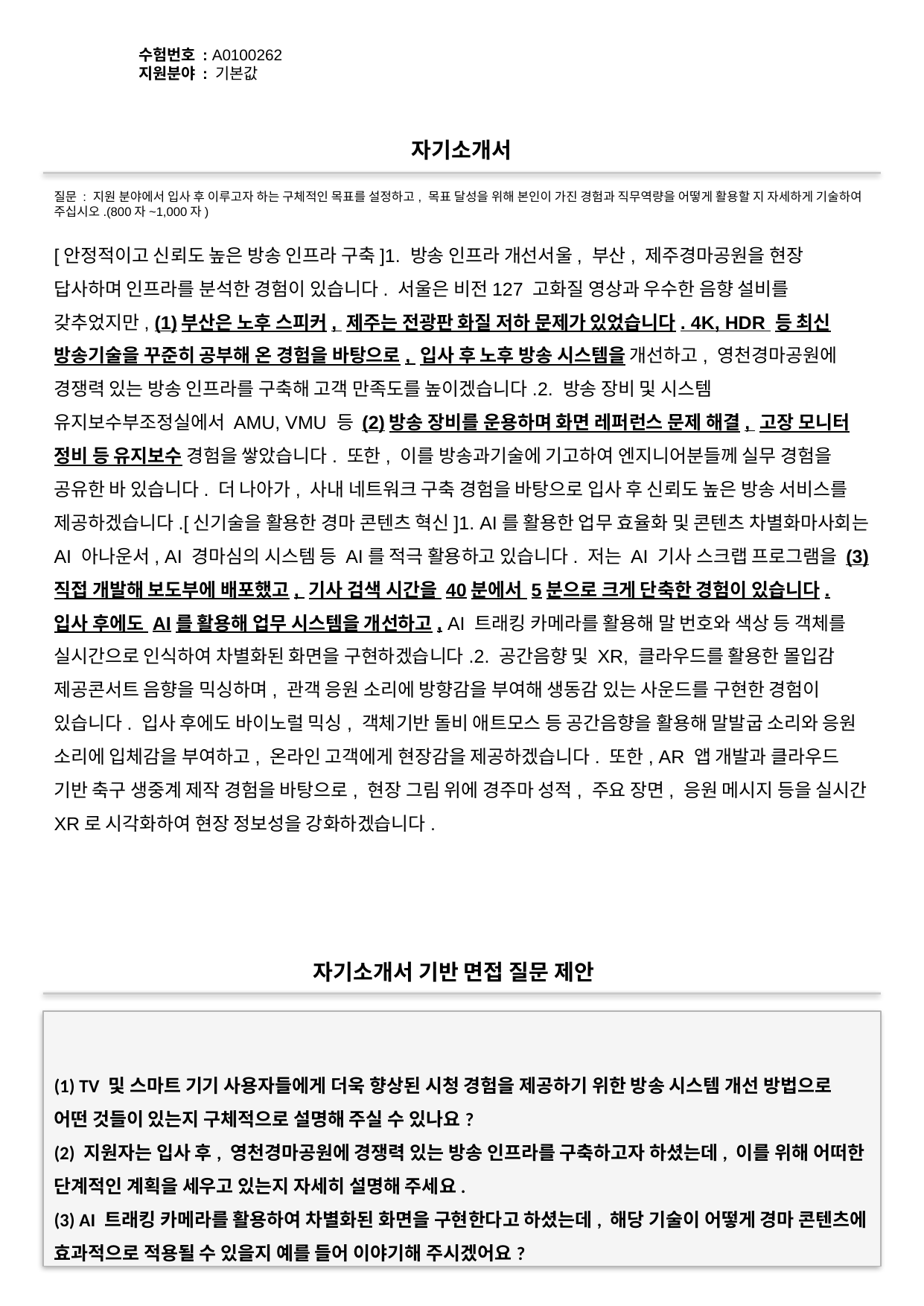

수험번호 : A0100262
지원분야 : 기본값
#

자기소개서

질문 : 지원 분야에서 입사 후 이루고자 하는 구체적인 목표를 설정하고, 목표 달성을 위해 본인이 가진 경험과 직무역량을 어떻게 활용할 지 자세하게 기술하여 주십시오.(800자~1,000자)

[안정적이고 신뢰도 높은 방송 인프라 구축]1. 방송 인프라 개선서울, 부산, 제주경마공원을 현장 답사하며 인프라를 분석한 경험이 있습니다. 서울은 비전127 고화질 영상과 우수한 음향 설비를 갖추었지만, (1)부산은 노후 스피커, 제주는 전광판 화질 저하 문제가 있었습니다. 4K, HDR 등 최신 방송기술을 꾸준히 공부해 온 경험을 바탕으로, 입사 후 노후 방송 시스템을 개선하고, 영천경마공원에 경쟁력 있는 방송 인프라를 구축해 고객 만족도를 높이겠습니다.2. 방송 장비 및 시스템 유지보수부조정실에서 AMU, VMU 등 (2)방송 장비를 운용하며 화면 레퍼런스 문제 해결, 고장 모니터 정비 등 유지보수 경험을 쌓았습니다. 또한, 이를 방송과기술에 기고하여 엔지니어분들께 실무 경험을 공유한 바 있습니다. 더 나아가, 사내 네트워크 구축 경험을 바탕으로 입사 후 신뢰도 높은 방송 서비스를 제공하겠습니다.[신기술을 활용한 경마 콘텐츠 혁신]1. AI를 활용한 업무 효율화 및 콘텐츠 차별화마사회는 AI 아나운서, AI 경마심의 시스템 등 AI를 적극 활용하고 있습니다. 저는 AI 기사 스크랩 프로그램을 (3)직접 개발해 보도부에 배포했고, 기사 검색 시간을 40분에서 5분으로 크게 단축한 경험이 있습니다. 입사 후에도 AI를 활용해 업무 시스템을 개선하고, AI 트래킹 카메라를 활용해 말 번호와 색상 등 객체를 실시간으로 인식하여 차별화된 화면을 구현하겠습니다.2. 공간음향 및 XR, 클라우드를 활용한 몰입감 제공콘서트 음향을 믹싱하며, 관객 응원 소리에 방향감을 부여해 생동감 있는 사운드를 구현한 경험이 있습니다. 입사 후에도 바이노럴 믹싱, 객체기반 돌비 애트모스 등 공간음향을 활용해 말발굽 소리와 응원 소리에 입체감을 부여하고, 온라인 고객에게 현장감을 제공하겠습니다. 또한, AR 앱 개발과 클라우드 기반 축구 생중계 제작 경험을 바탕으로, 현장 그림 위에 경주마 성적, 주요 장면, 응원 메시지 등을 실시간 XR로 시각화하여 현장 정보성을 강화하겠습니다.

자기소개서 기반 면접 질문 제안

(1) TV 및 스마트 기기 사용자들에게 더욱 향상된 시청 경험을 제공하기 위한 방송 시스템 개선 방법으로 어떤 것들이 있는지 구체적으로 설명해 주실 수 있나요?
(2) 지원자는 입사 후, 영천경마공원에 경쟁력 있는 방송 인프라를 구축하고자 하셨는데, 이를 위해 어떠한 단계적인 계획을 세우고 있는지 자세히 설명해 주세요.
(3) AI 트래킹 카메라를 활용하여 차별화된 화면을 구현한다고 하셨는데, 해당 기술이 어떻게 경마 콘텐츠에 효과적으로 적용될 수 있을지 예를 들어 이야기해 주시겠어요?